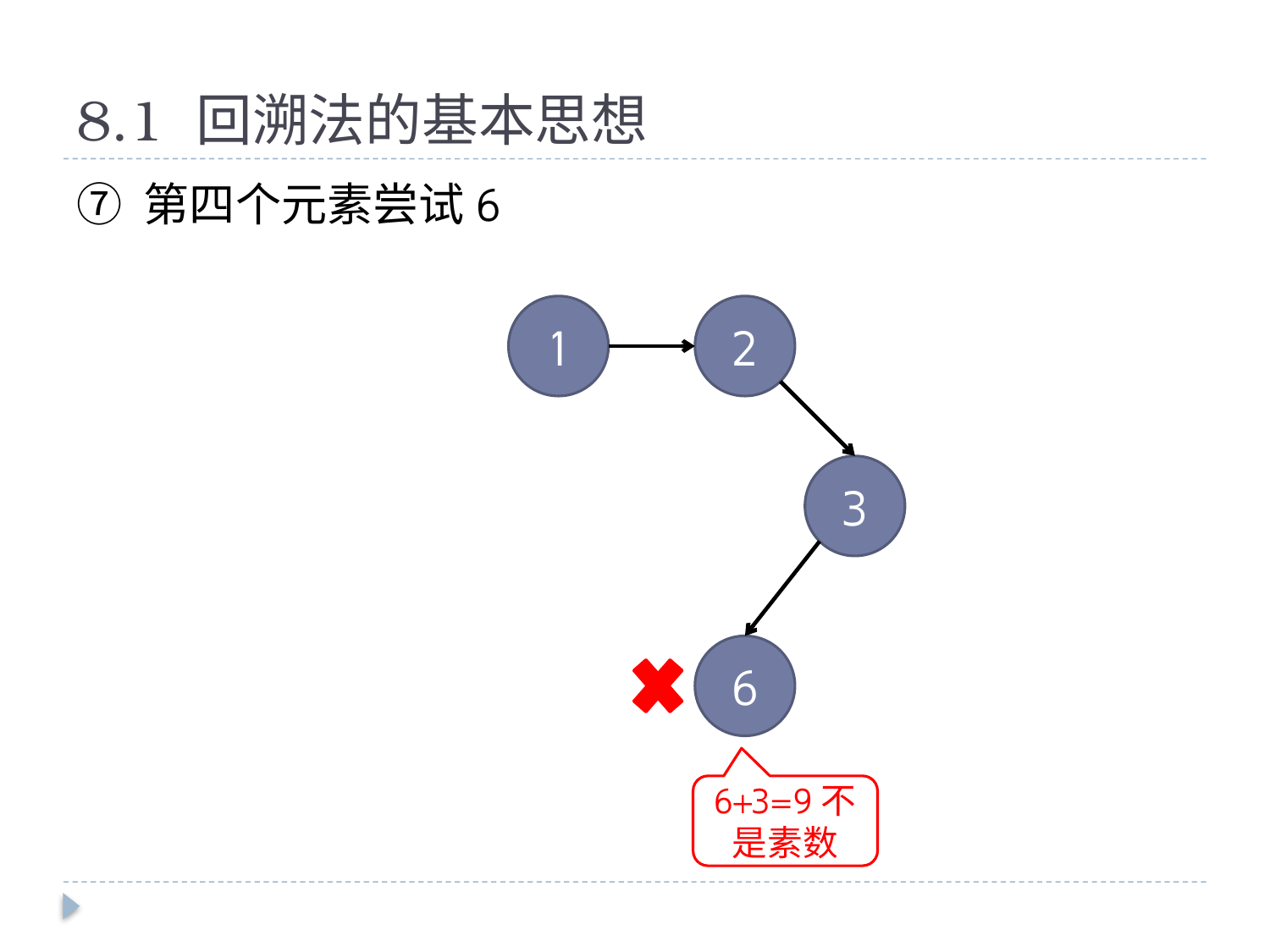

# 8.1 回溯法的基本思想
⑦ 第四个元素尝试6
1
2
3
6

6+3=9不是素数